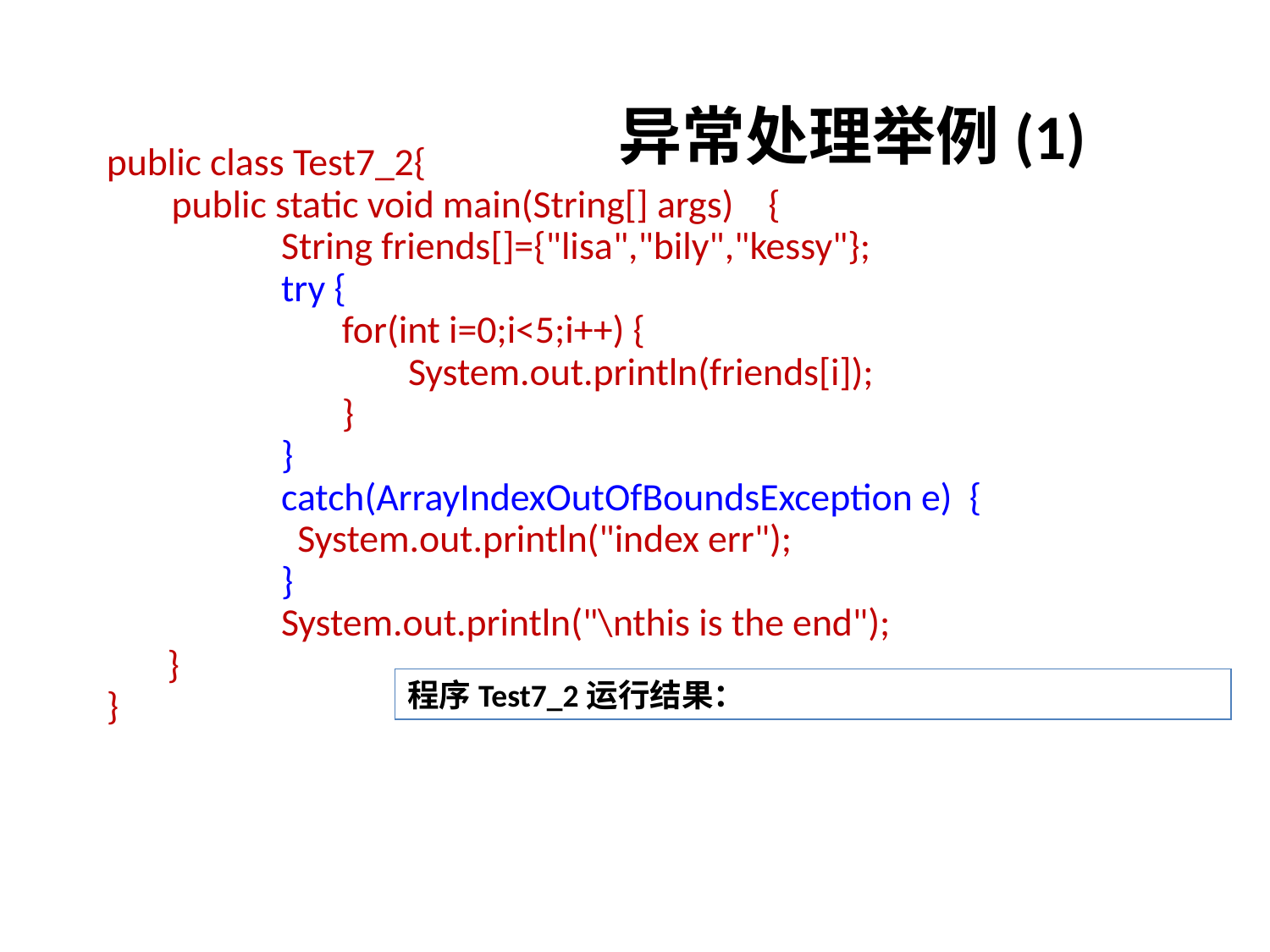

# 异常处理举例(1)
public class Test7_2{
    	  public static void main(String[] args)    {
     		String friends[]={"lisa","bily","kessy"};
      	try {
      	       for(int i=0;i<5;i++) {
              		System.out.println(friends[i]);
         	       }
      	}
		catch(ArrayIndexOutOfBoundsException e)  {
                      System.out.println("index err");
      	}
      	System.out.println("\nthis is the end");
       }
}
程序Test7_2运行结果：